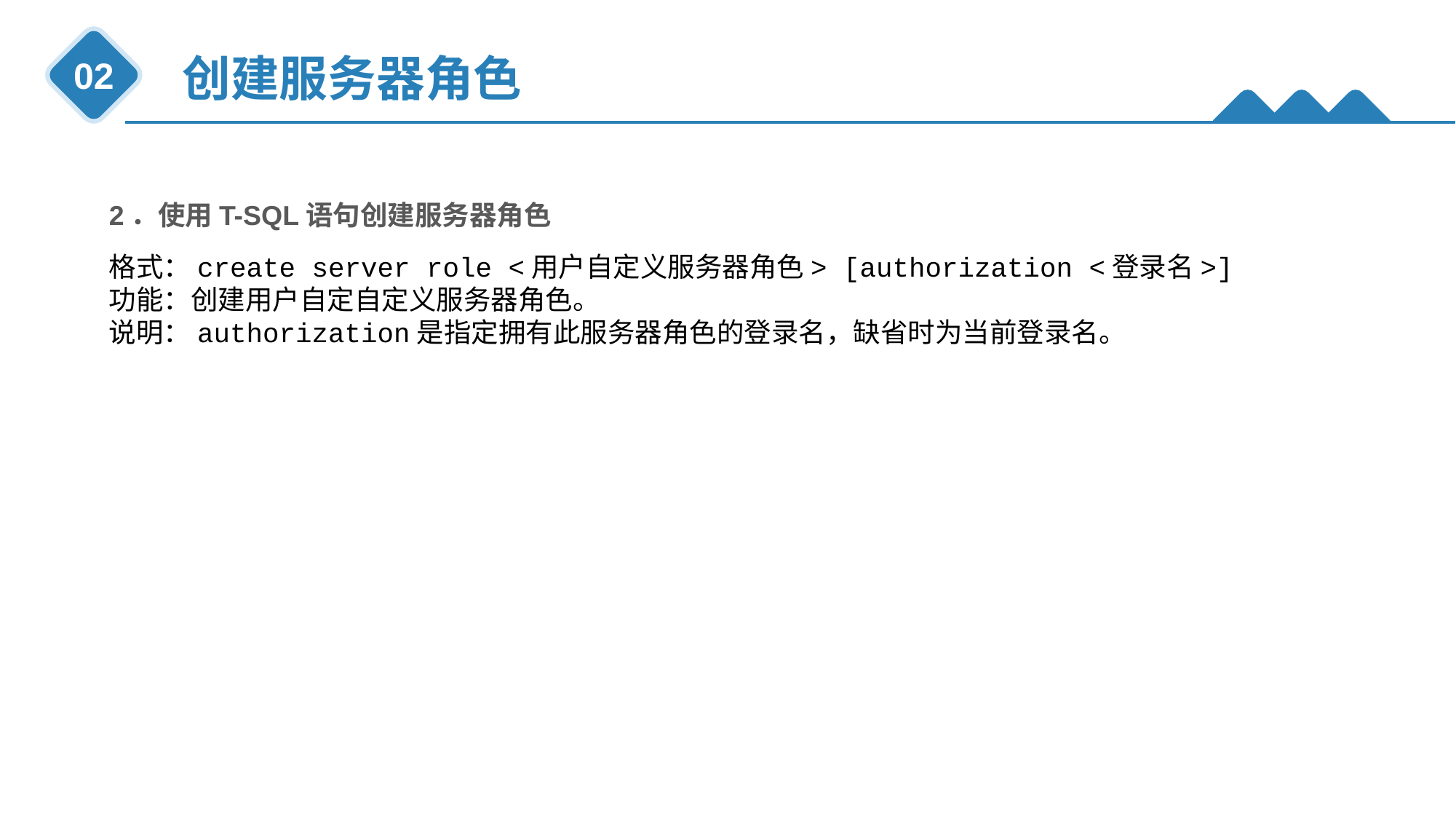

创建服务器角色
02

2．使用T-SQL语句创建服务器角色
格式：create server role <用户自定义服务器角色> [authorization <登录名>]
功能：创建用户自定自定义服务器角色。
说明：authorization是指定拥有此服务器角色的登录名，缺省时为当前登录名。